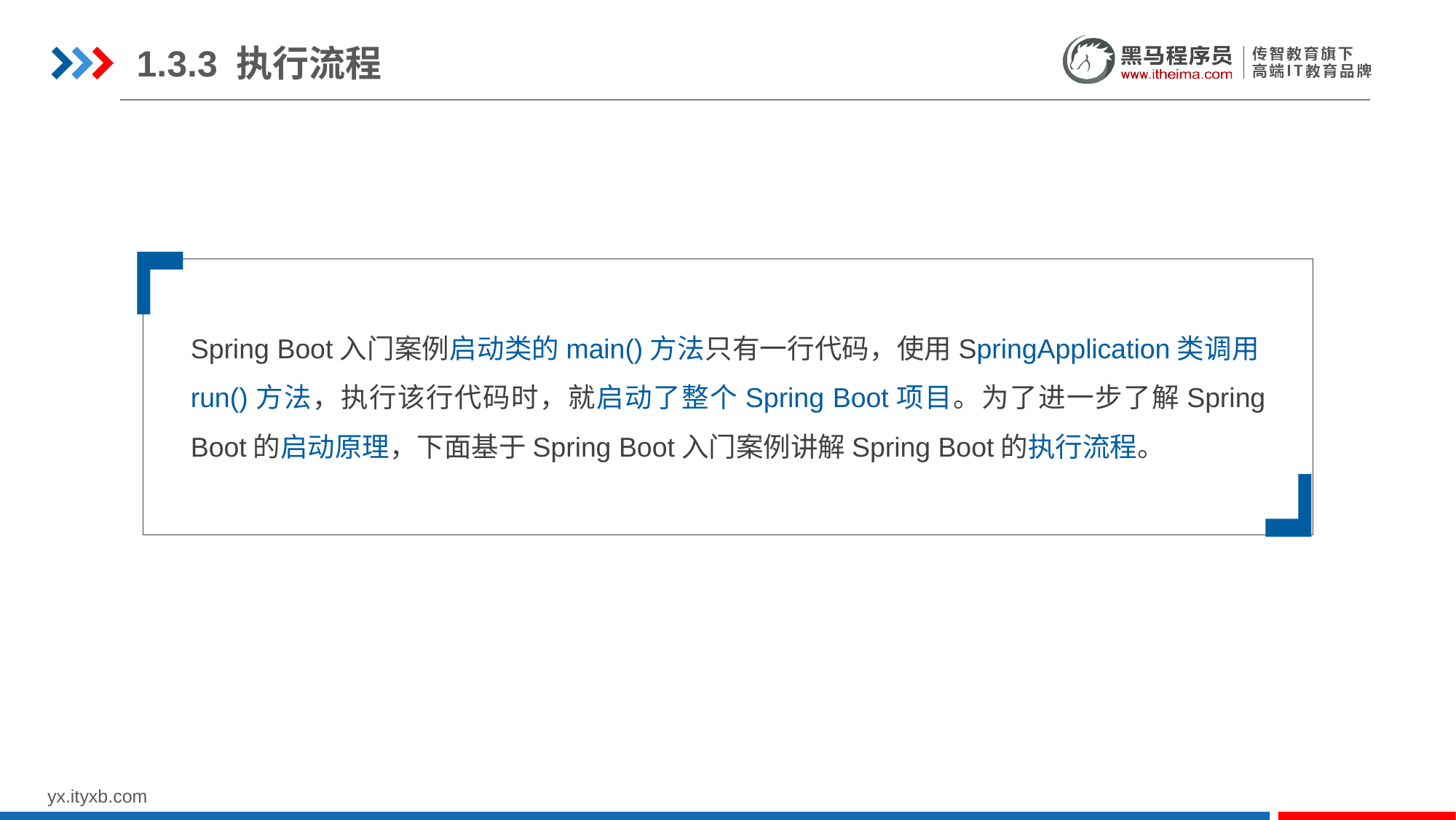

1.3.3 执行流程

Spring Boot入门案例启动类的main()方法只有一行代码，使用SpringApplication类调用run()方法，执行该行代码时，就启动了整个Spring Boot项目。为了进一步了解Spring Boot的启动原理，下面基于Spring Boot入门案例讲解Spring Boot的执行流程。